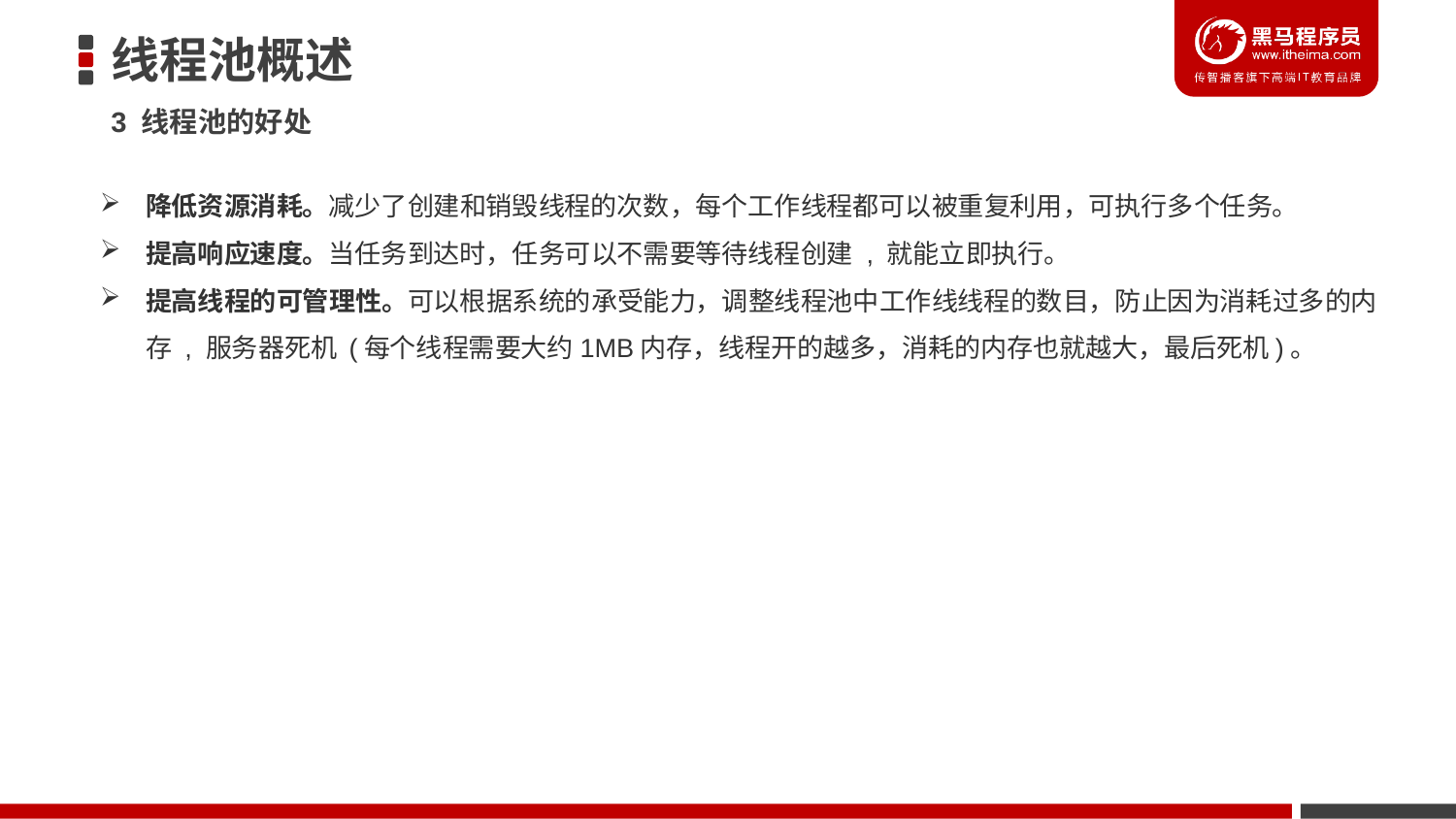

# 线程池概述
3 线程池的好处
降低资源消耗。减少了创建和销毁线程的次数，每个工作线程都可以被重复利用，可执行多个任务。
提高响应速度。当任务到达时，任务可以不需要等待线程创建 , 就能立即执行。
提高线程的可管理性。可以根据系统的承受能力，调整线程池中工作线线程的数目，防止因为消耗过多的内存 , 服务器死机 (每个线程需要大约1MB内存，线程开的越多，消耗的内存也就越大，最后死机)。